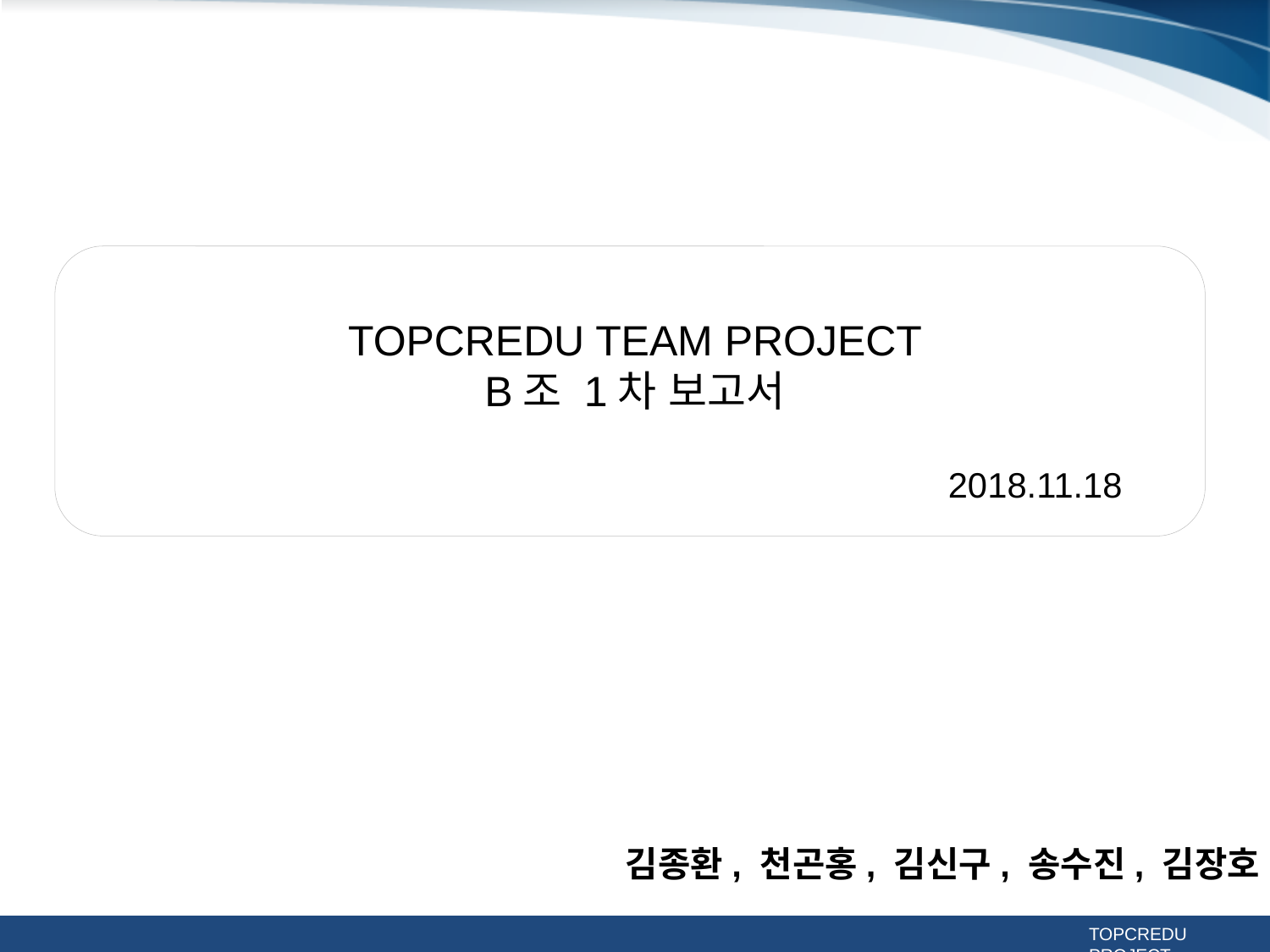

# TOPCREDU TEAM PROJECT B조 1차 보고서
2018.11.18
김종환, 천곤홍, 김신구, 송수진, 김장호